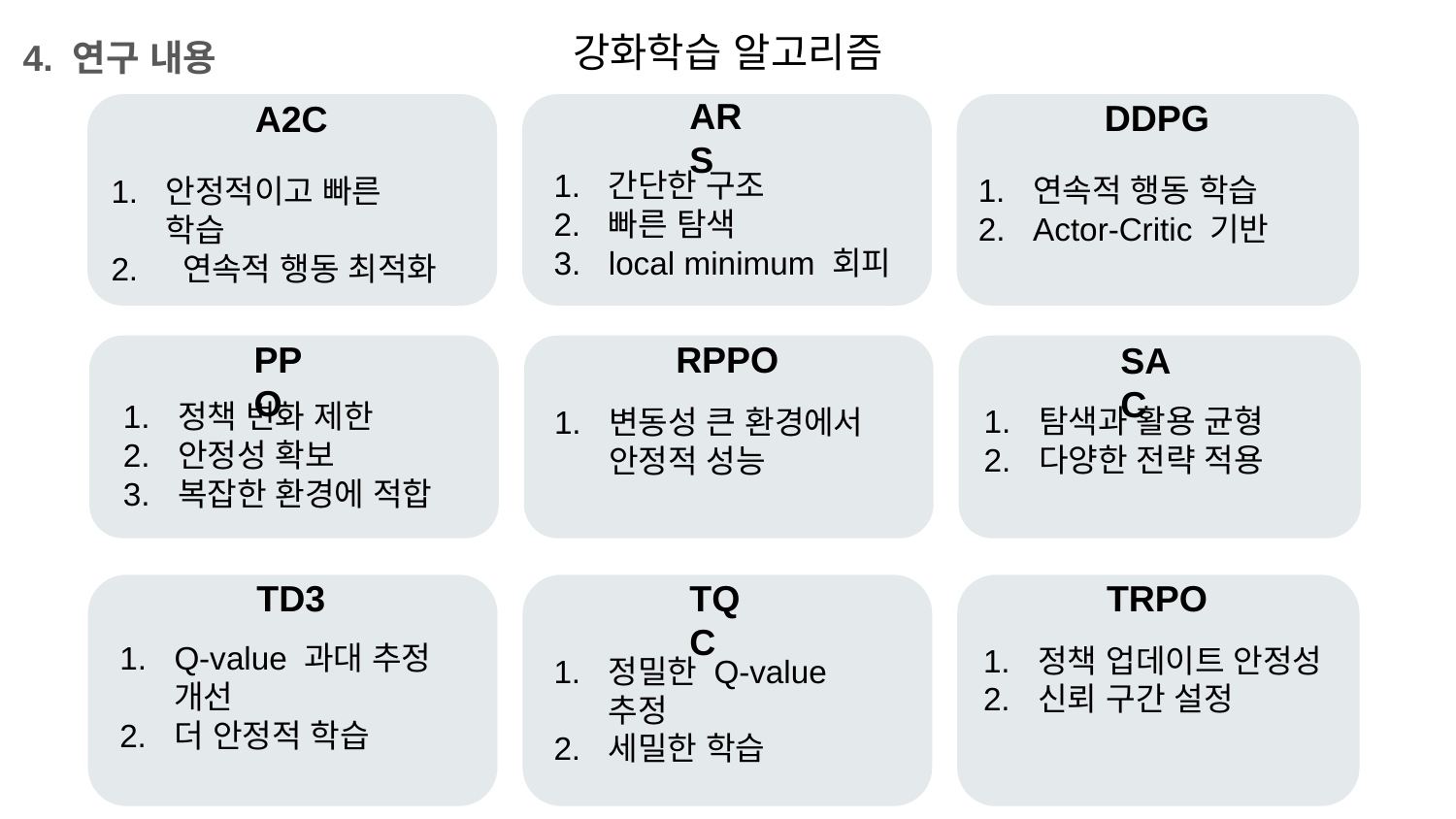

4. 연구 내용
강화학습 알고리즘
ARS
DDPG
A2C

간단한 구조
빠른 탐색
local minimum 회피
연속적 행동 학습
Actor-Critic 기반
안정적이고 빠른 학습
 연속적 행동 최적화
RPPO
PPO
SAC
정책 변화 제한
안정성 확보
복잡한 환경에 적합
탐색과 활용 균형
다양한 전략 적용
변동성 큰 환경에서 안정적 성능
TQC
TD3
TRPO
Q-value 과대 추정 개선
더 안정적 학습
정책 업데이트 안정성
신뢰 구간 설정
정밀한 Q-value 추정
세밀한 학습